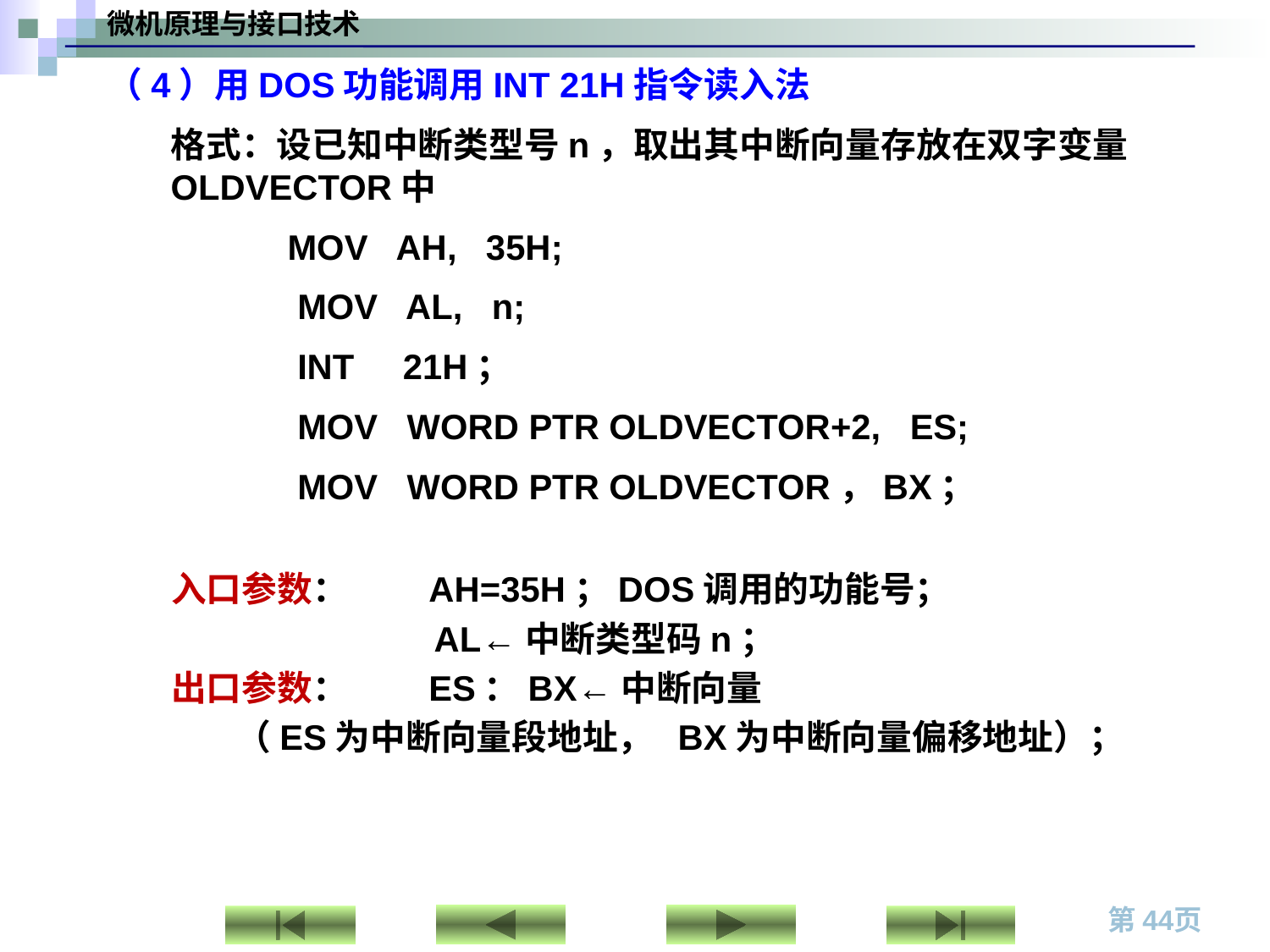

（4）用DOS功能调用INT 21H指令读入法
格式：设已知中断类型号n，取出其中断向量存放在双字变量OLDVECTOR中
            MOV   AH,   35H;
             MOV   AL,   n;
             INT     21H；
             MOV   WORD PTR OLDVECTOR+2,   ES;
             MOV   WORD PTR OLDVECTOR，BX；
入口参数：         AH=35H；DOS调用的功能号；
                           AL←中断类型码n；
出口参数：         ES：BX←中断向量
       （ES为中断向量段地址，  BX为中断向量偏移地址）；